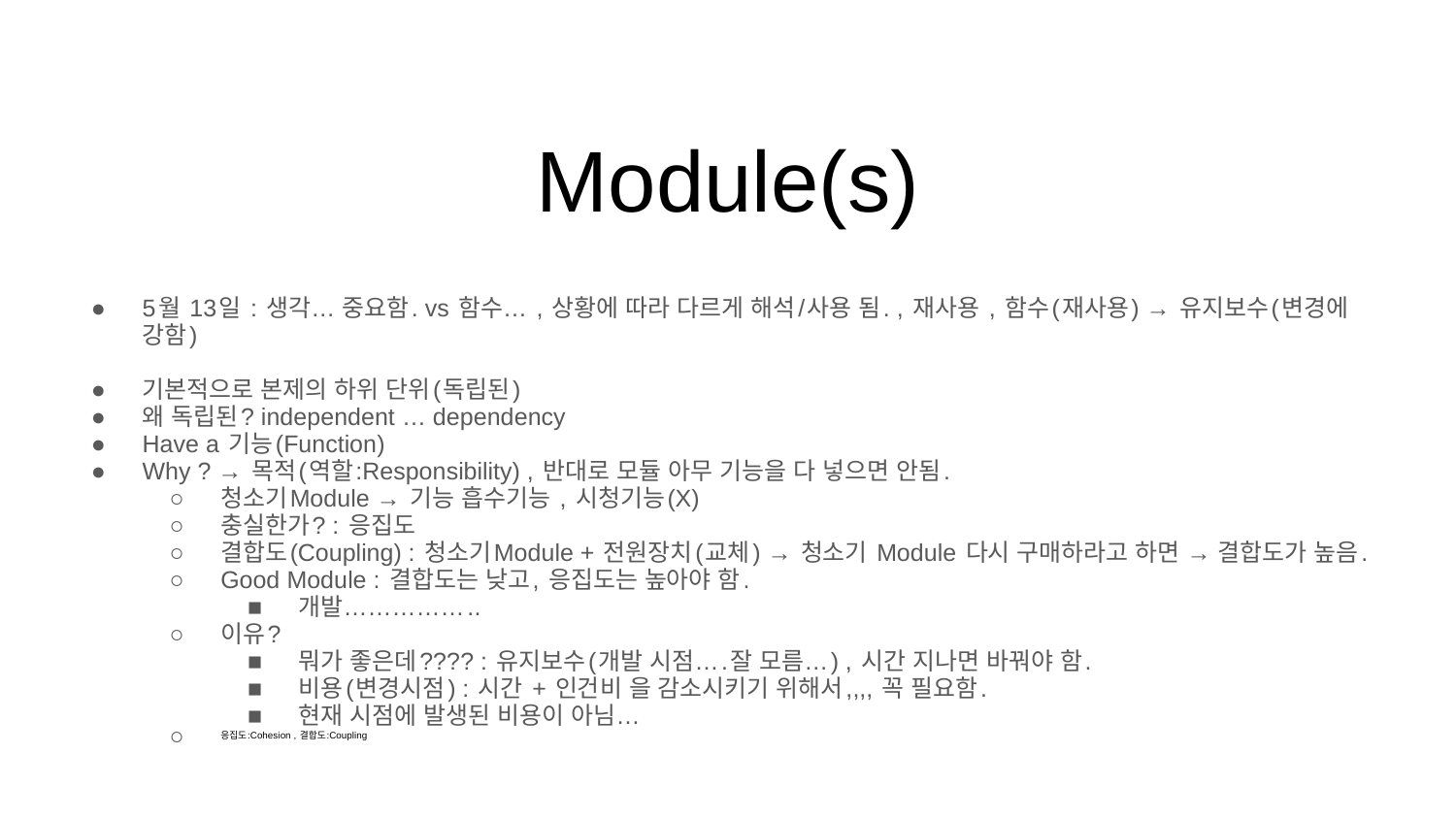

# Module(s)
5월 13일 : 생각… 중요함. vs 함수… , 상황에 따라 다르게 해석/사용 됨. , 재사용 , 함수(재사용) → 유지보수(변경에 강함)

기본적으로 본제의 하위 단위(독립된)
왜 독립된? independent … dependency
Have a 기능(Function)
Why ? → 목적(역할:Responsibility) , 반대로 모듈 아무 기능을 다 넣으면 안됨.
청소기Module → 기능 흡수기능 , 시청기능(X)
충실한가? : 응집도
결합도(Coupling) : 청소기Module + 전원장치(교체) → 청소기 Module 다시 구매하라고 하면 → 결합도가 높음.
Good Module : 결합도는 낮고, 응집도는 높아야 함.
개발……………..
이유?
뭐가 좋은데???? : 유지보수(개발 시점….잘 모름…) , 시간 지나면 바꿔야 함.
비용(변경시점) : 시간 + 인건비 을 감소시키기 위해서,,,, 꼭 필요함.
현재 시점에 발생된 비용이 아님…
응집도:Cohesion , 결합도:Coupling